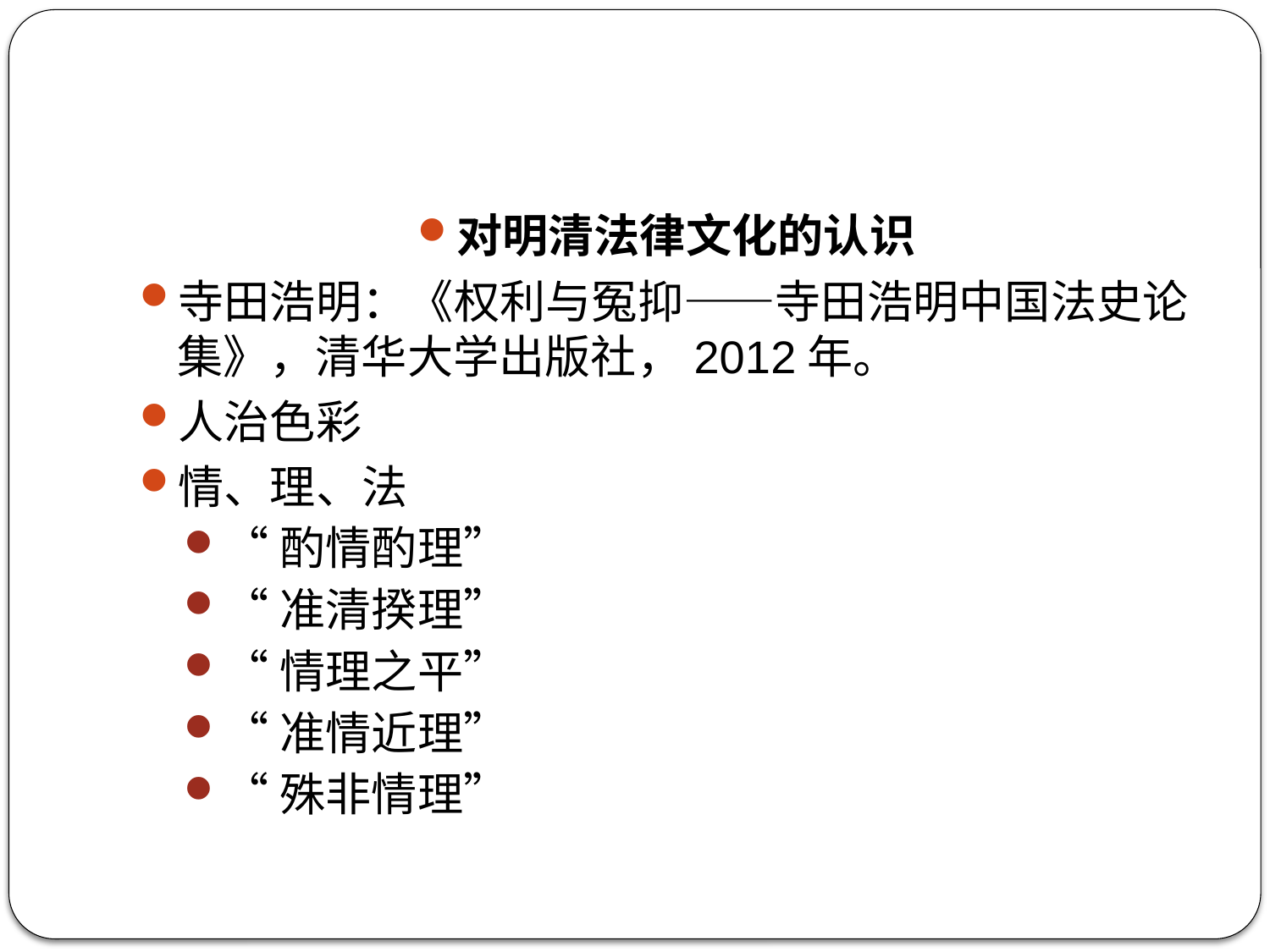

#
对明清法律文化的认识
寺田浩明：《权利与冤抑——寺田浩明中国法史论集》，清华大学出版社，2012年。
人治色彩
情、理、法
“酌情酌理”
“准清揆理”
“情理之平”
“准情近理”
“殊非情理”